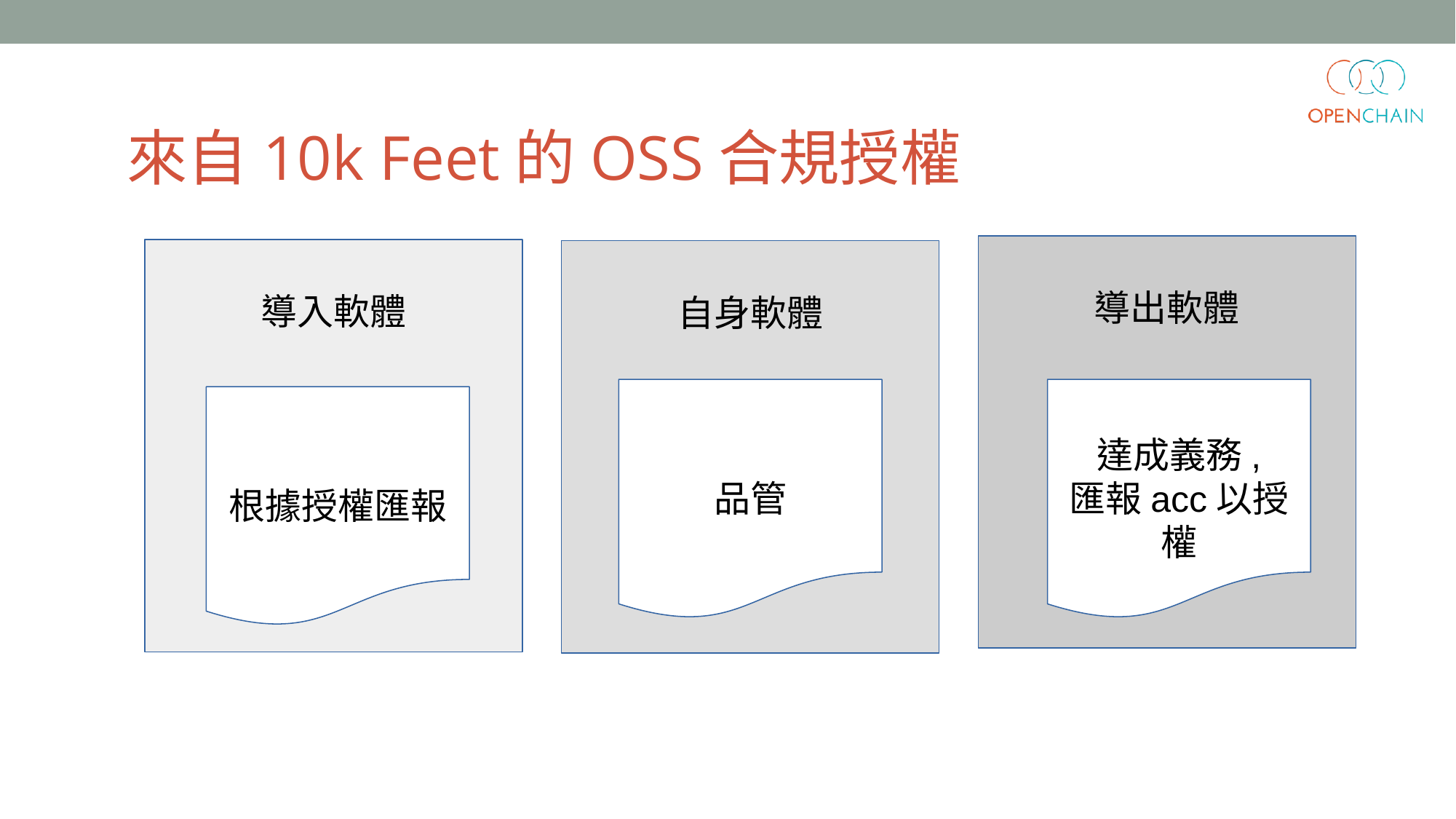

來自10k Feet的OSS合規授權

導出軟體
導入軟體
自身軟體
品管
達成義務,
匯報acc以授權
根據授權匯報